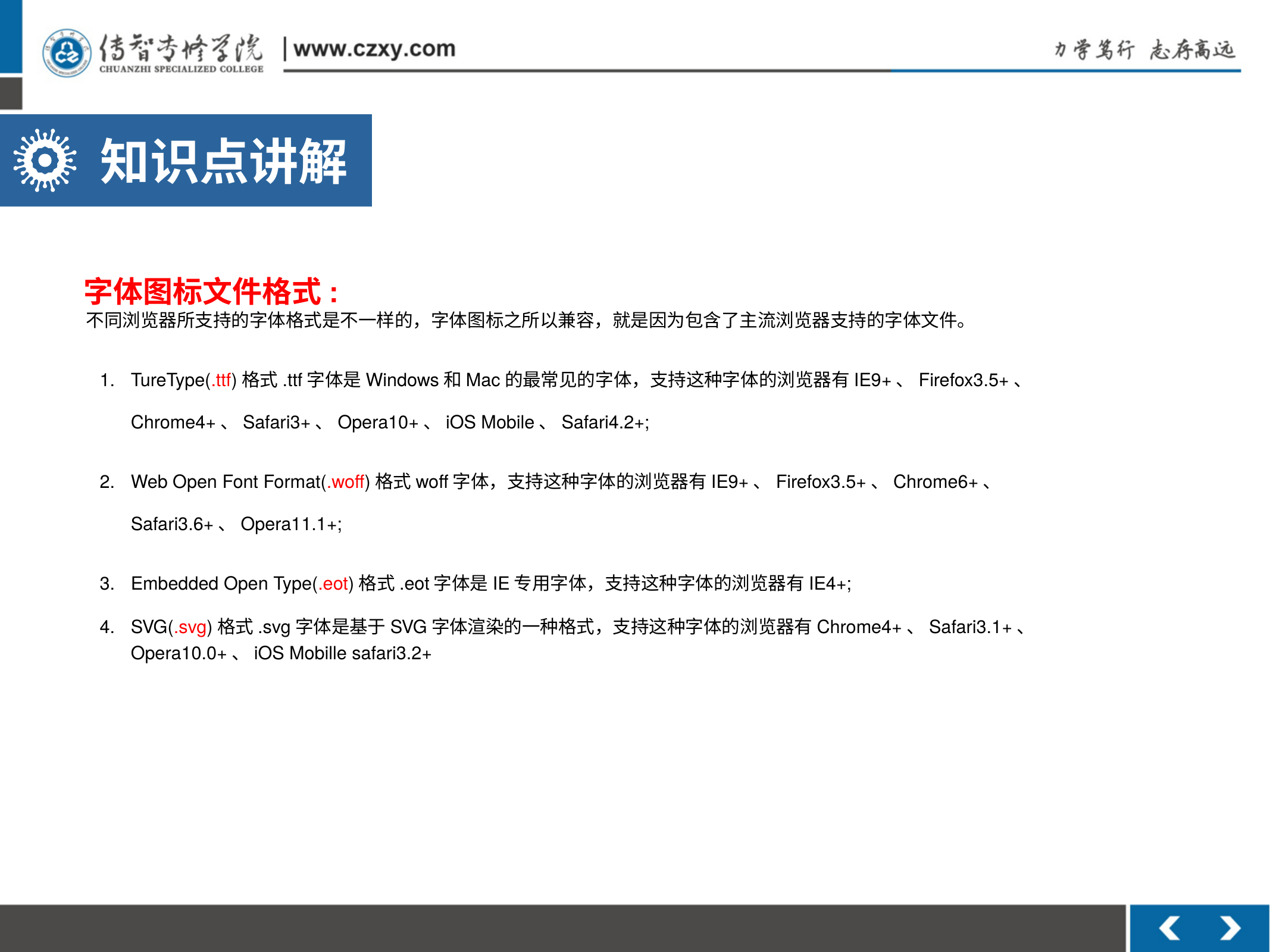

知识点讲解
字体图标文件格式:
不同浏览器所支持的字体格式是不一样的，字体图标之所以兼容，就是因为包含了主流浏览器支持的字体文件。
TureType(.ttf)格式.ttf字体是Windows和Mac的最常见的字体，支持这种字体的浏览器有IE9+、Firefox3.5+、 Chrome4+、Safari3+、Opera10+、iOS Mobile、Safari4.2+;
Web Open Font Format(.woff)格式woff字体，支持这种字体的浏览器有IE9+、Firefox3.5+、Chrome6+、 Safari3.6+、Opera11.1+;
Embedded Open Type(.eot)格式.eot字体是IE专用字体，支持这种字体的浏览器有IE4+;
SVG(.svg)格式.svg字体是基于SVG字体渲染的一种格式，支持这种字体的浏览器有Chrome4+、Safari3.1+、 Opera10.0+、iOS Mobille safari3.2+